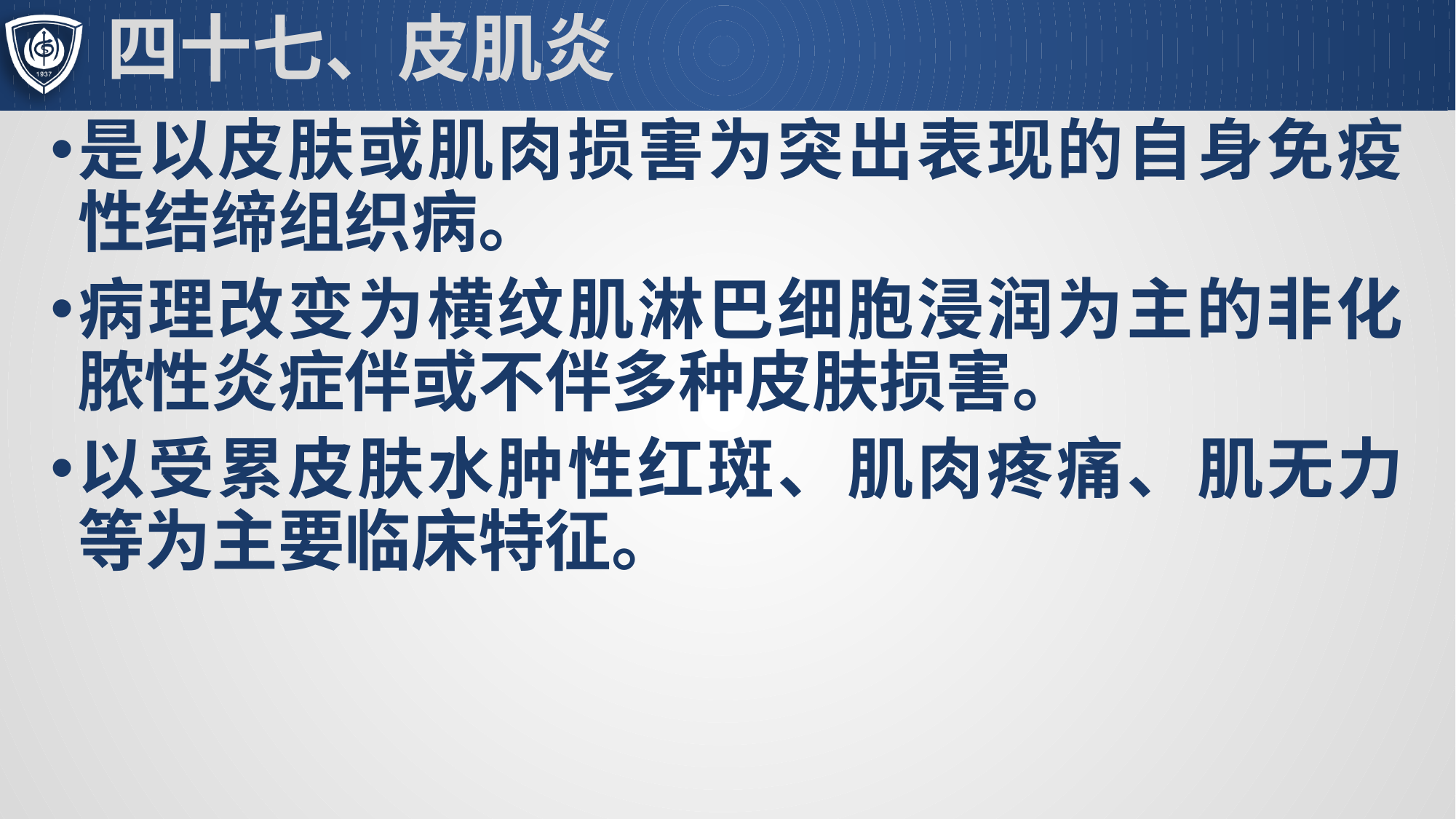

# 四十七、皮肌炎
是以皮肤或肌肉损害为突出表现的自身免疫性结缔组织病。
病理改变为横纹肌淋巴细胞浸润为主的非化脓性炎症伴或不伴多种皮肤损害。
以受累皮肤水肿性红斑、肌肉疼痛、肌无力等为主要临床特征。